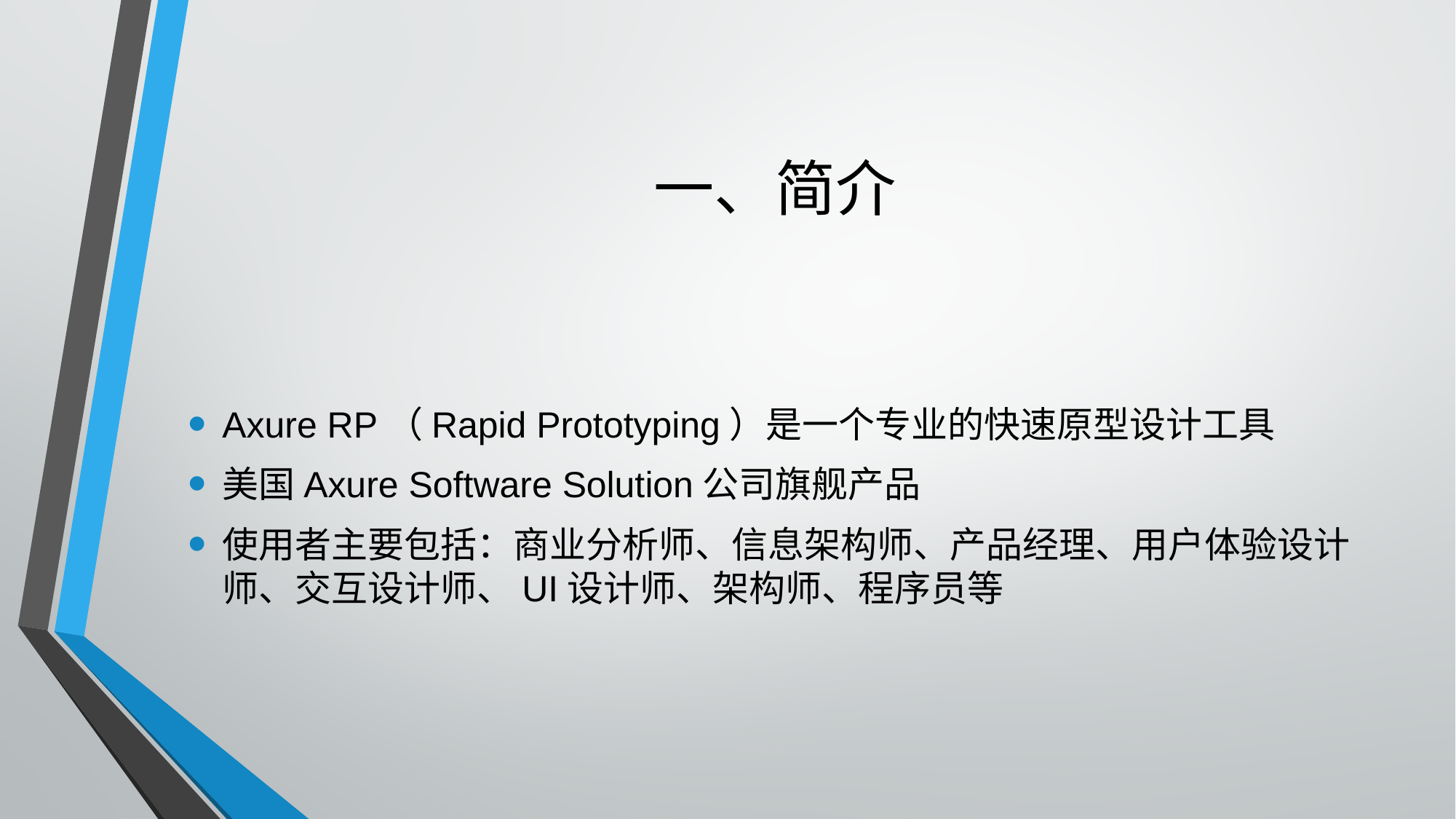

# 一、简介
Axure RP（Rapid Prototyping）是一个专业的快速原型设计工具
美国Axure Software Solution公司旗舰产品
使用者主要包括：商业分析师、信息架构师、产品经理、用户体验设计师、交互设计师、UI设计师、架构师、程序员等